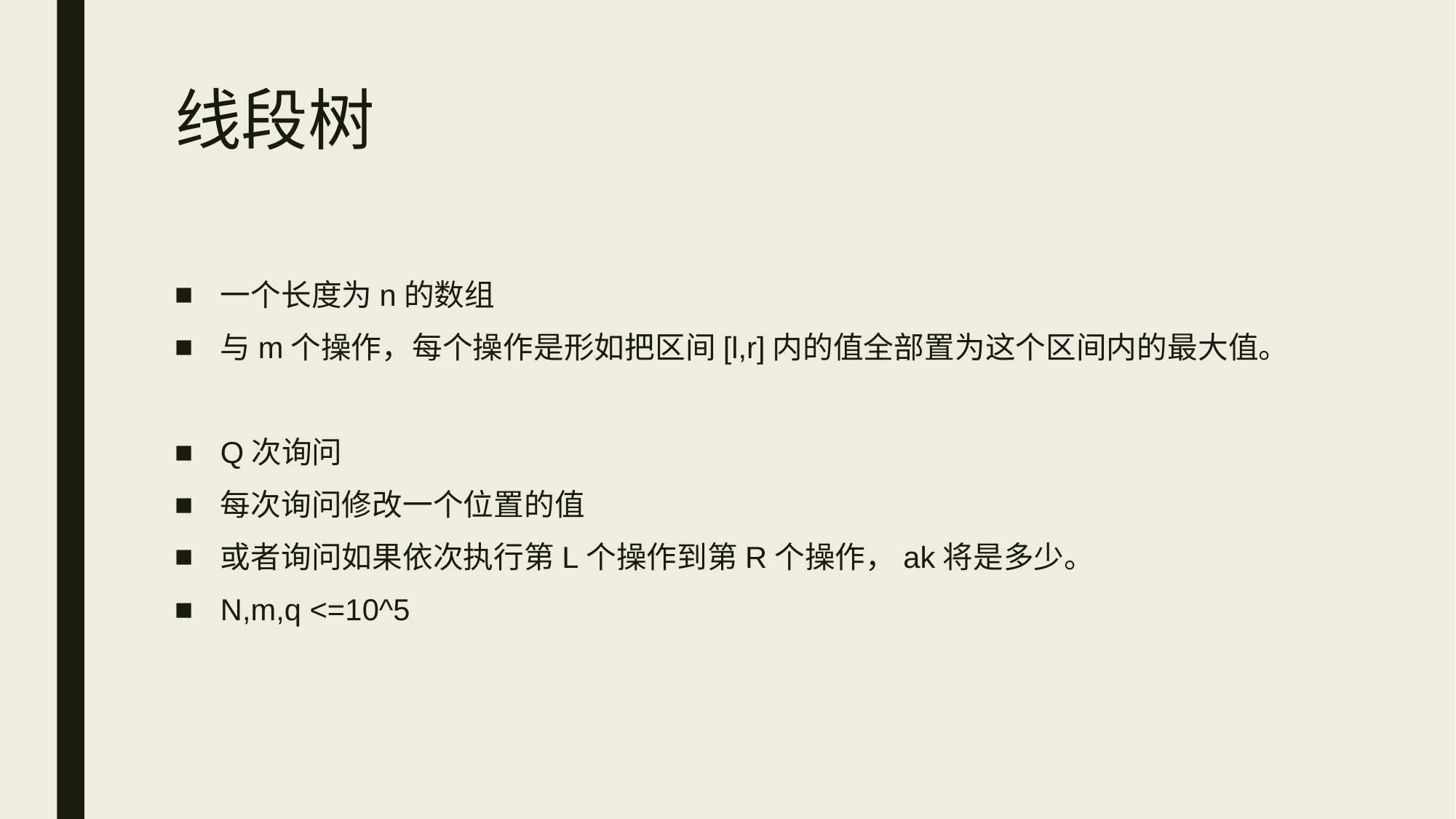

# 线段树
一个长度为n的数组
与m个操作，每个操作是形如把区间[l,r]内的值全部置为这个区间内的最大值。

Q次询问
每次询问修改一个位置的值
或者询问如果依次执行第L个操作到第R个操作，ak将是多少。
N,m,q <=10^5